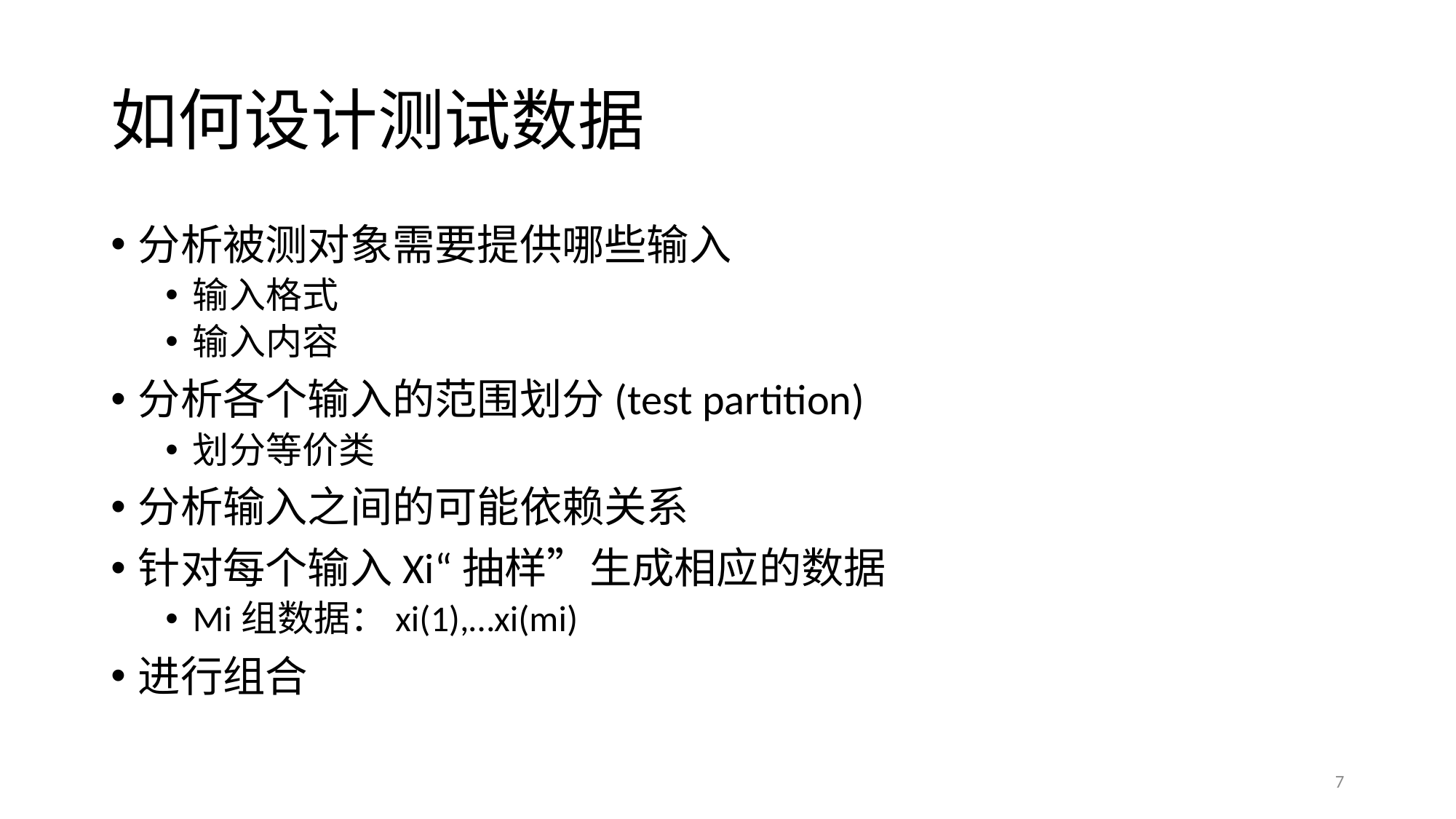

# 如何设计测试数据
分析被测对象需要提供哪些输入
输入格式
输入内容
分析各个输入的范围划分(test partition)
划分等价类
分析输入之间的可能依赖关系
针对每个输入Xi“抽样”生成相应的数据
Mi组数据：xi(1),…xi(mi)
进行组合
7